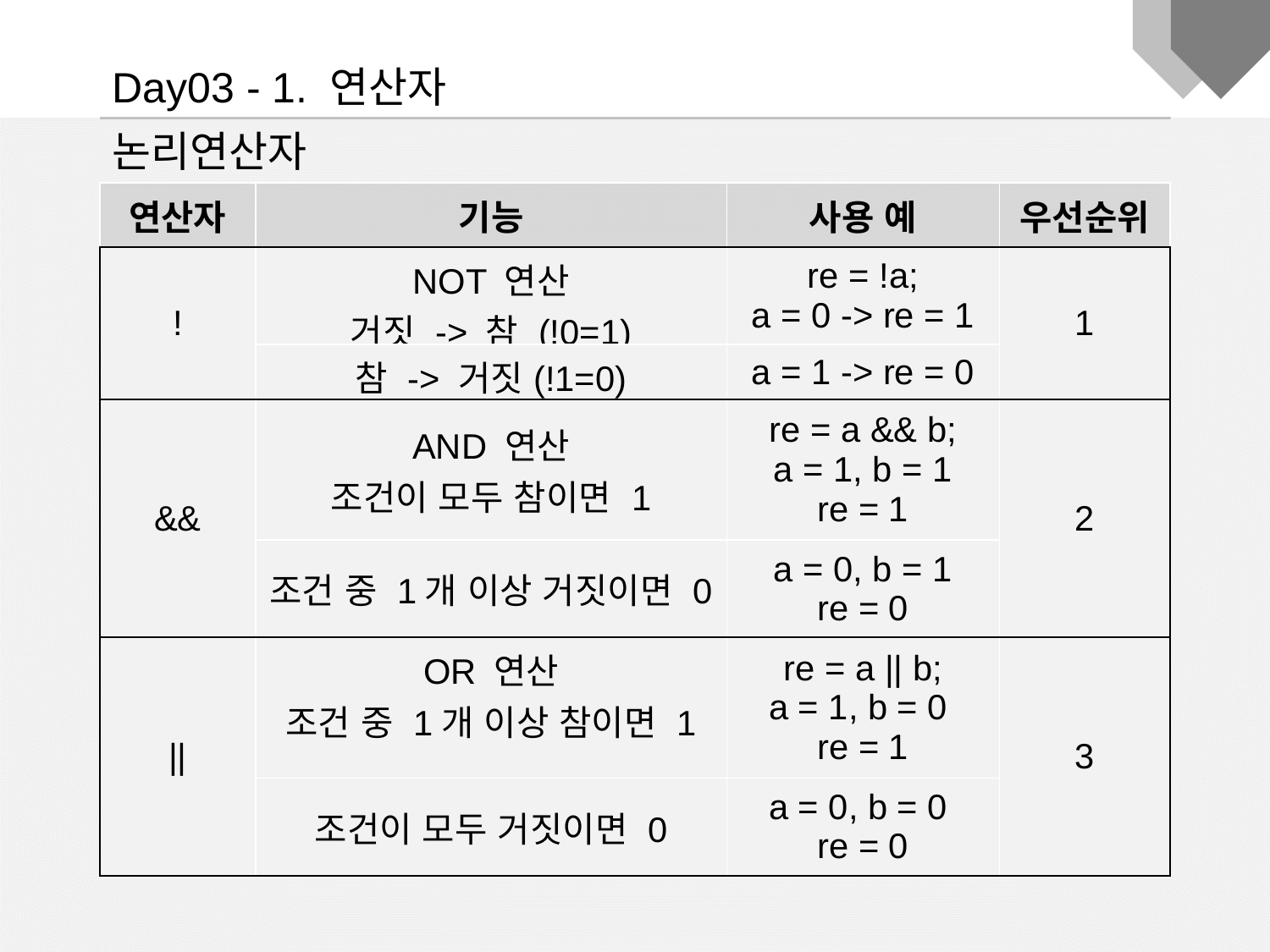

Day03 - 1. 연산자
논리연산자
| 연산자 | 기능 | 사용 예 | 우선순위 |
| --- | --- | --- | --- |
| ! | NOT 연산 거짓 -> 참 (!0=1) | re = !a; a = 0 -> re = 1 | 1 |
|  | 참 -> 거짓(!1=0) | a = 1 -> re = 0 |  |
| && | AND 연산 조건이 모두 참이면 1 | re = a && b; a = 1, b = 1 re = 1 | 2 |
|  | 조건 중 1개 이상 거짓이면 0 | a = 0, b = 1 re = 0 |  |
| || | OR 연산 조건 중 1개 이상 참이면 1 | re = a || b; a = 1, b = 0 re = 1 | 3 |
|  | 조건이 모두 거짓이면 0 | a = 0, b = 0 re = 0 |  |